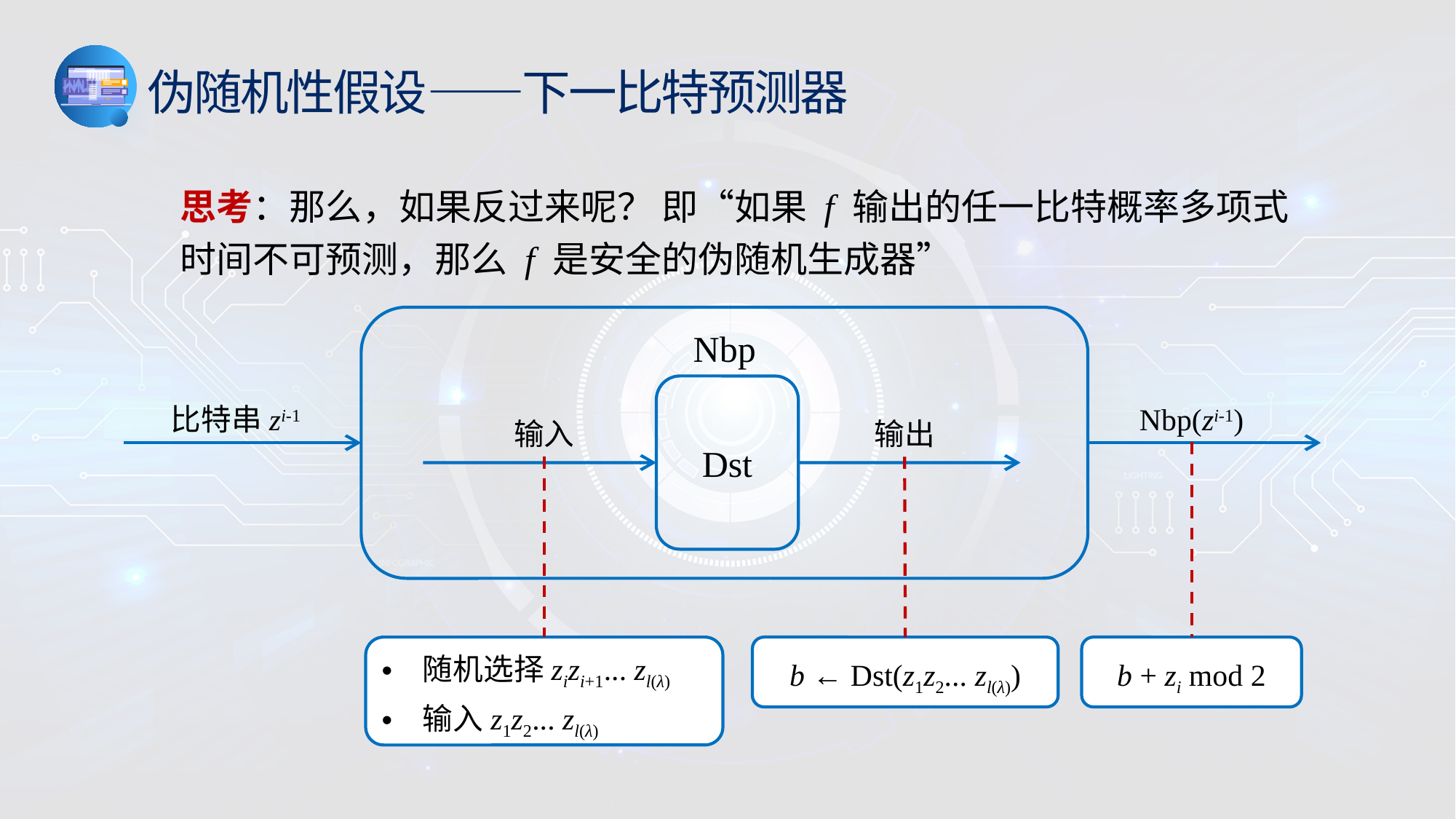

伪随机性假设——下一比特预测器

思考：那么，如果反过来呢？ 即“如果 f 输出的任一比特概率多项式时间不可预测，那么 f 是安全的伪随机生成器”
Nbp
Dst
比特串zi-1
Nbp(zi-1)
输入
输出
b + zi mod 2
随机选择zizi+1... zl(λ)
输入z1z2... zl(λ)
b ← Dst(z1z2... zl(λ))